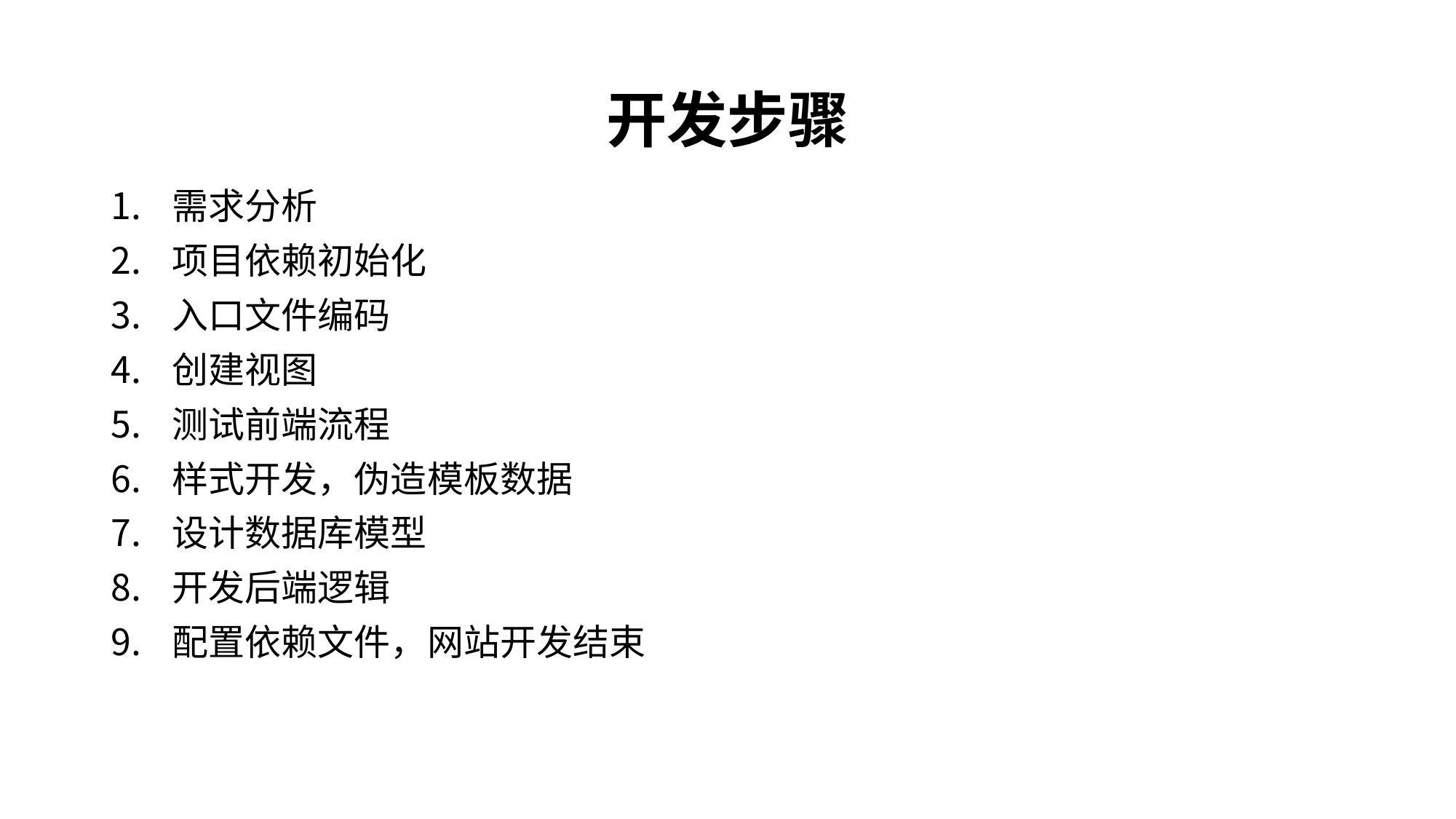

# 开发步骤
需求分析
项目依赖初始化
入口文件编码
创建视图
测试前端流程
样式开发，伪造模板数据
设计数据库模型
开发后端逻辑
配置依赖文件，网站开发结束